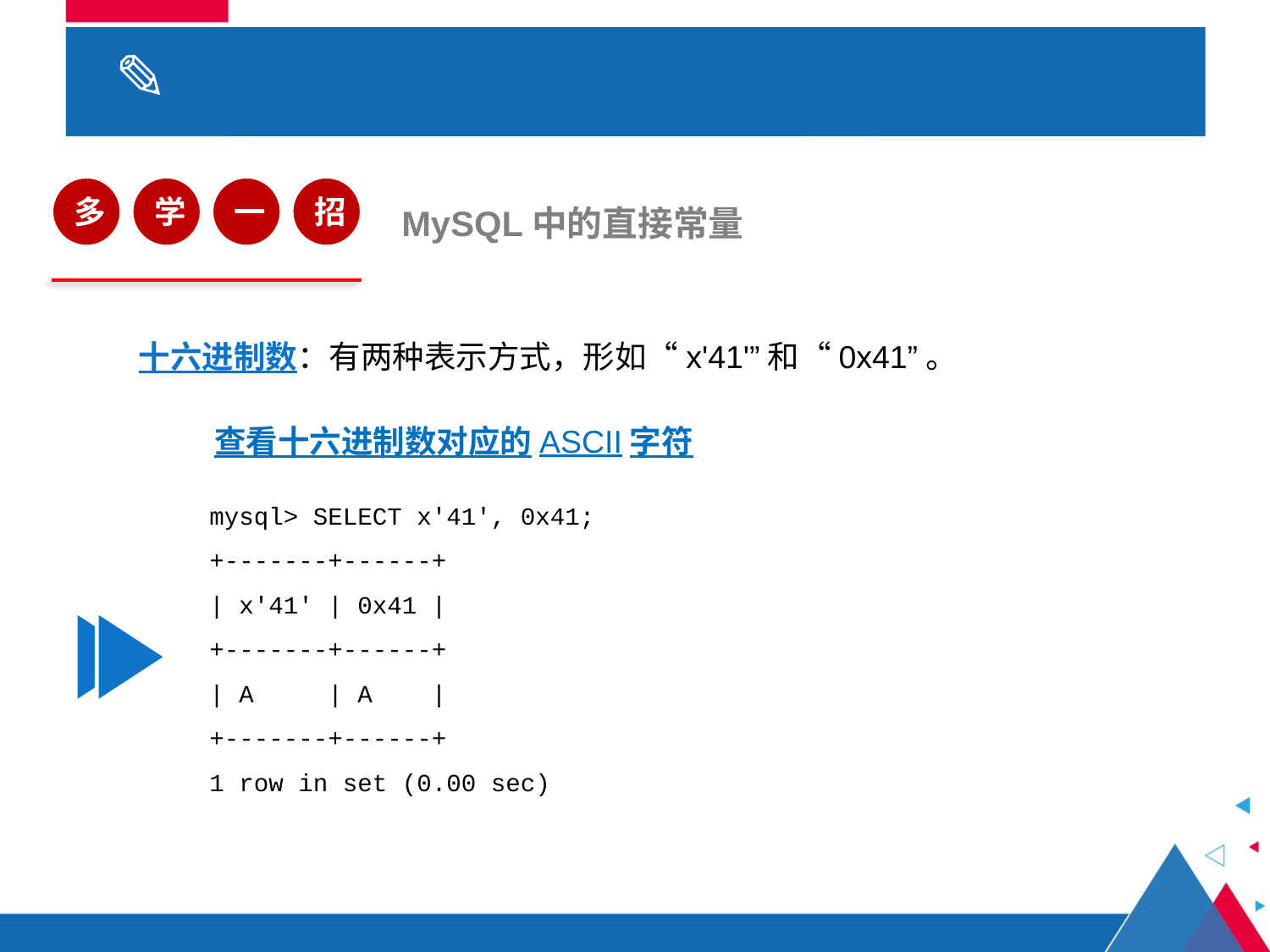

# 3.1 数据类型
多
学
一
招
MySQL中的直接常量
十六进制数：有两种表示方式，形如“x'41'”和“0x41”。
查看十六进制数对应的ASCII字符
mysql> SELECT x'41', 0x41;
+-------+------+
| x'41' | 0x41 |
+-------+------+
| A     | A    |
+-------+------+
1 row in set (0.00 sec)